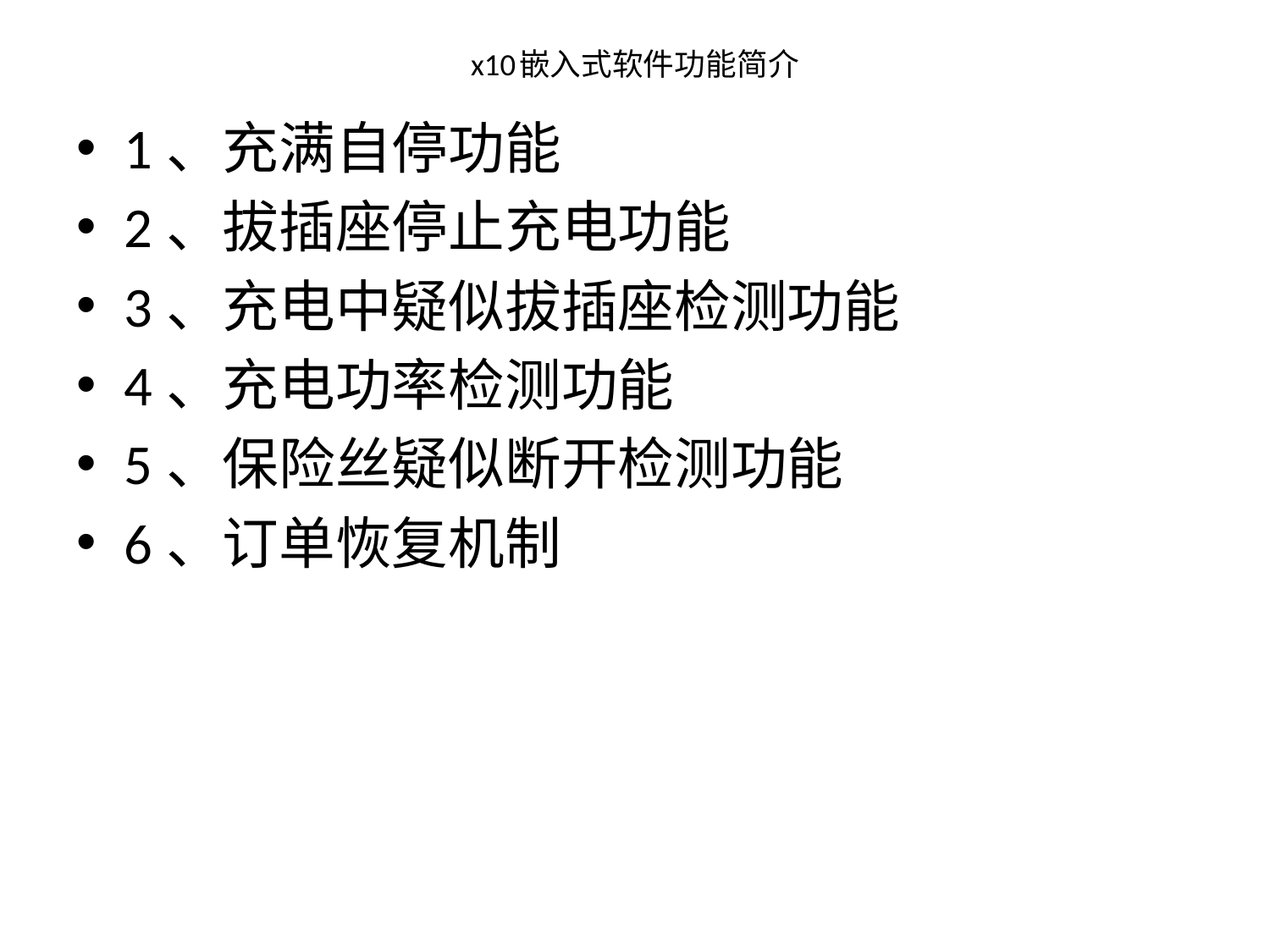

# x10嵌入式软件功能简介
1、充满自停功能
2、拔插座停止充电功能
3、充电中疑似拔插座检测功能
4、充电功率检测功能
5、保险丝疑似断开检测功能
6、订单恢复机制